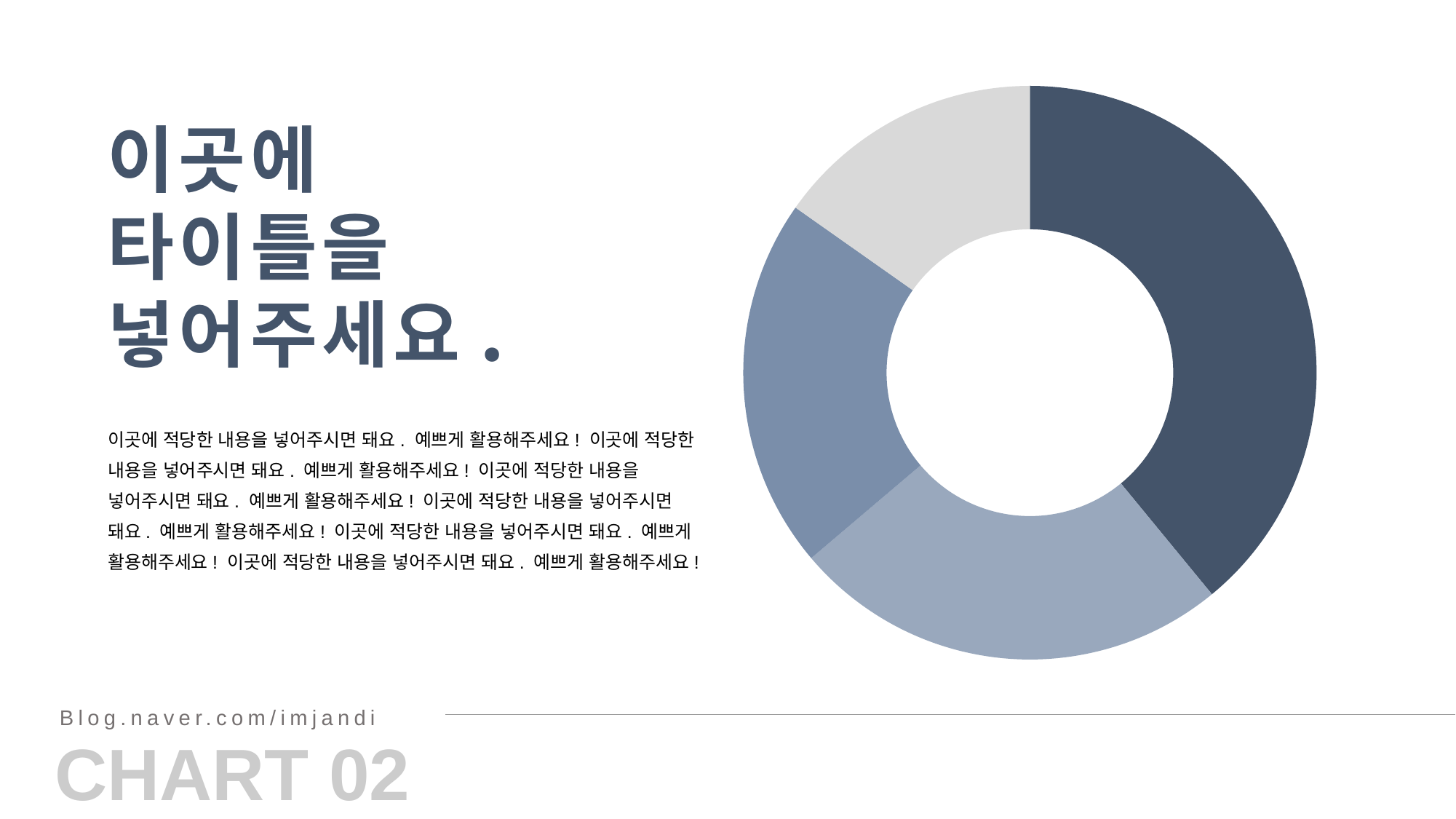

### Chart

| Category | Продажи |
|---|---|
| 2014 | 8.2 |
| 2015 | 5.2 |
| 2016 | 4.4 |
| 2017 | 3.2 |
이곳에
타이틀을
넣어주세요.
이곳에 적당한 내용을 넣어주시면 돼요. 예쁘게 활용해주세요! 이곳에 적당한 내용을 넣어주시면 돼요. 예쁘게 활용해주세요! 이곳에 적당한 내용을 넣어주시면 돼요. 예쁘게 활용해주세요! 이곳에 적당한 내용을 넣어주시면 돼요. 예쁘게 활용해주세요! 이곳에 적당한 내용을 넣어주시면 돼요. 예쁘게 활용해주세요! 이곳에 적당한 내용을 넣어주시면 돼요. 예쁘게 활용해주세요!
Blog.naver.com/imjandi
CHART 02